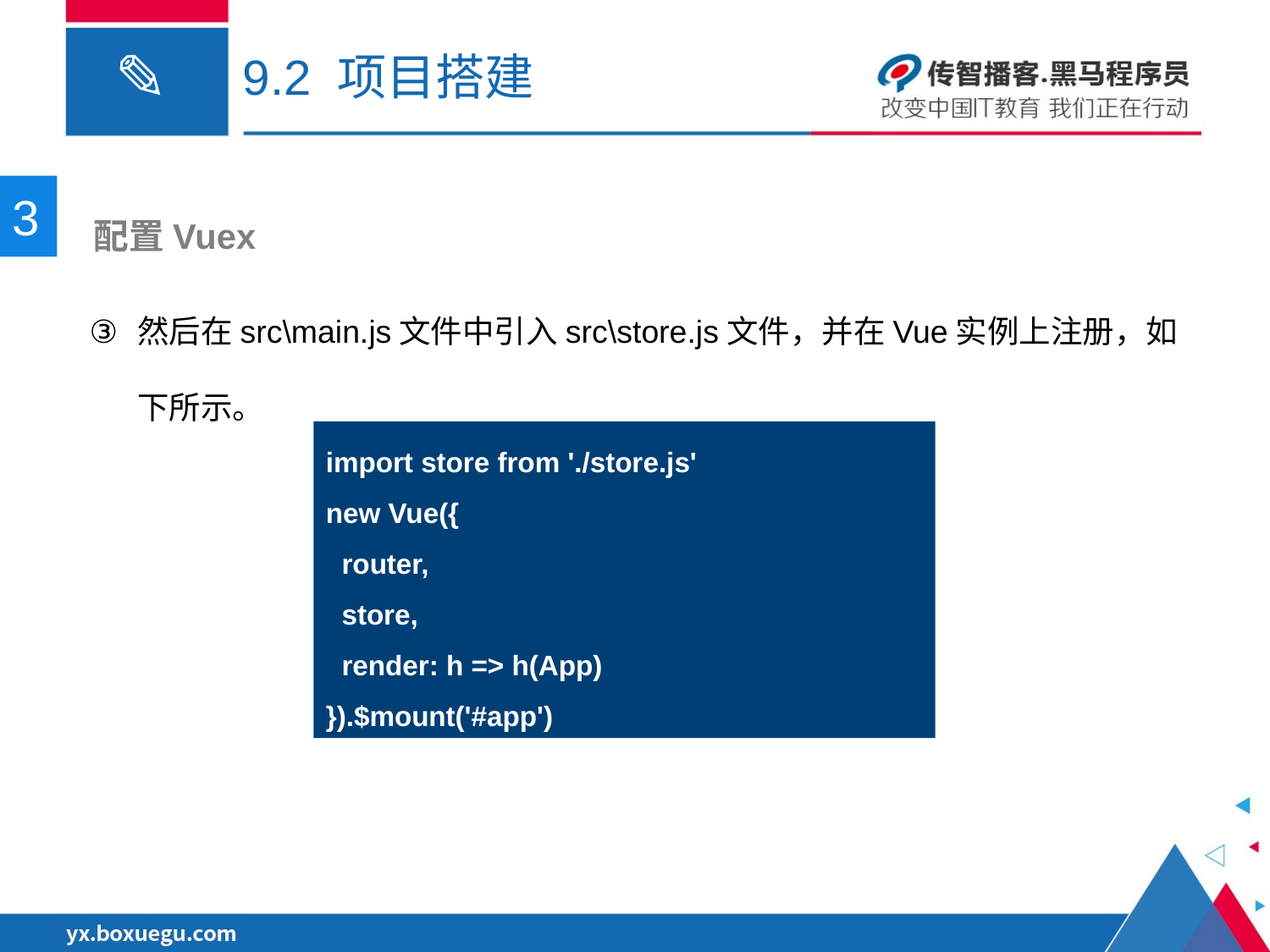

# 9.2 项目搭建

3
  配置Vuex
然后在src\main.js文件中引入src\store.js文件，并在Vue实例上注册，如下所示。
import store from './store.js'
new Vue({
  router,
  store,
  render: h => h(App)
}).$mount('#app')